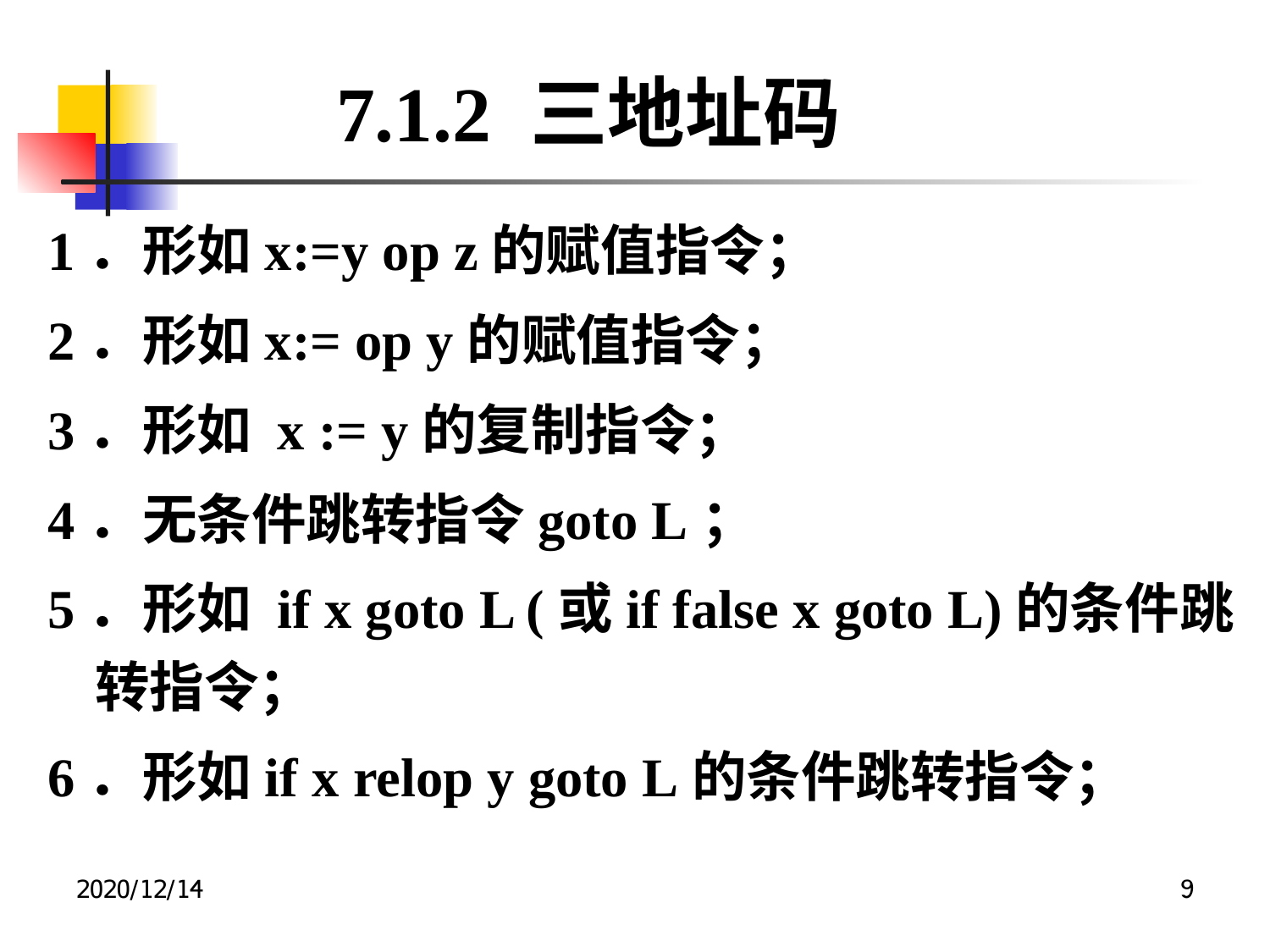

7.1.2 三地址码
1．形如x:=y op z的赋值指令；
2．形如x:= op y的赋值指令；
3．形如 x := y的复制指令；
4．无条件跳转指令goto L；
5．形如 if x goto L (或if false x goto L)的条件跳转指令；
6．形如if x relop y goto L的条件跳转指令；
2020/12/14
9